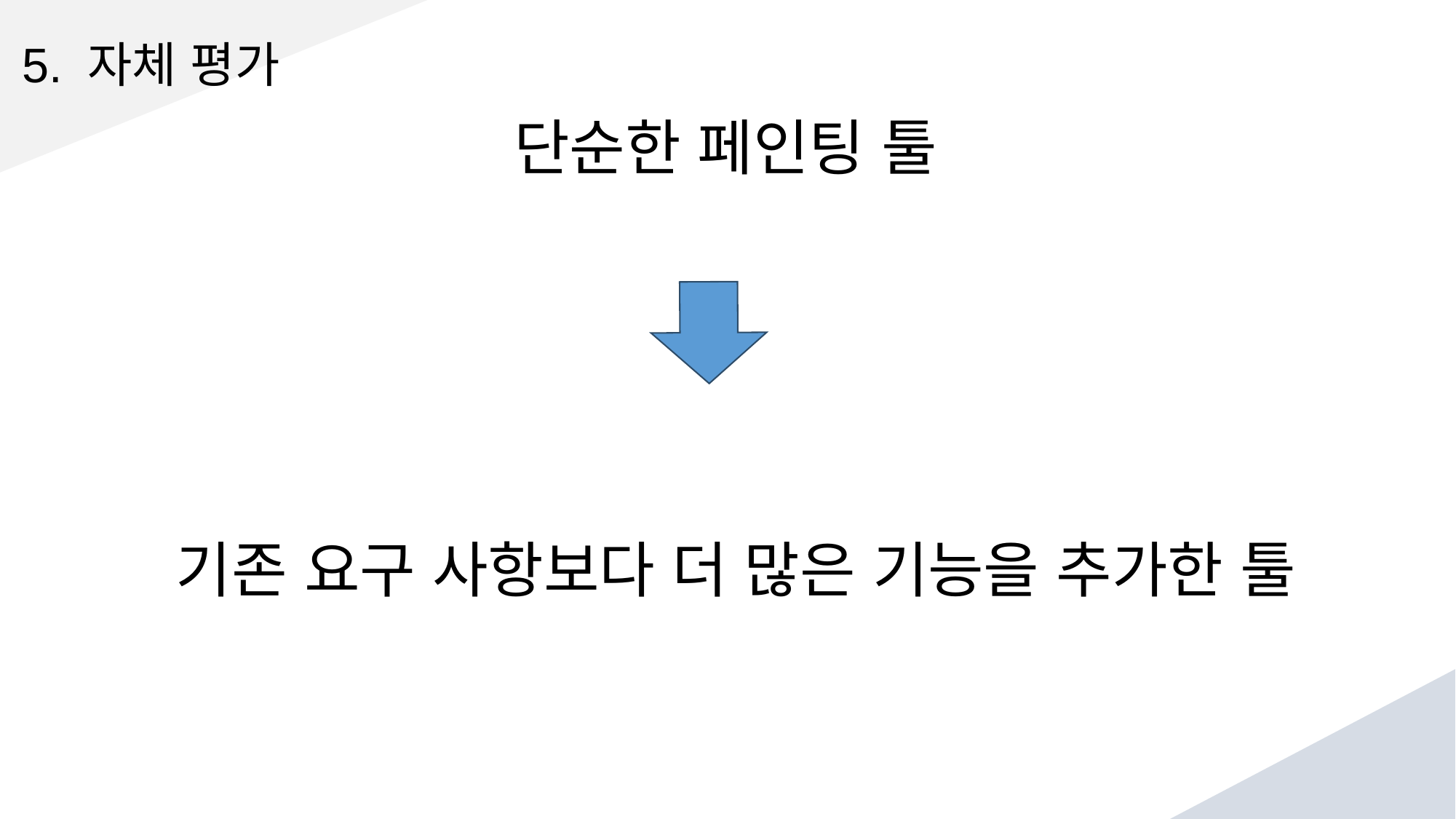

5. 자체 평가

단순한 페인팅 툴

기존 요구 사항보다 더 많은 기능을 추가한 툴